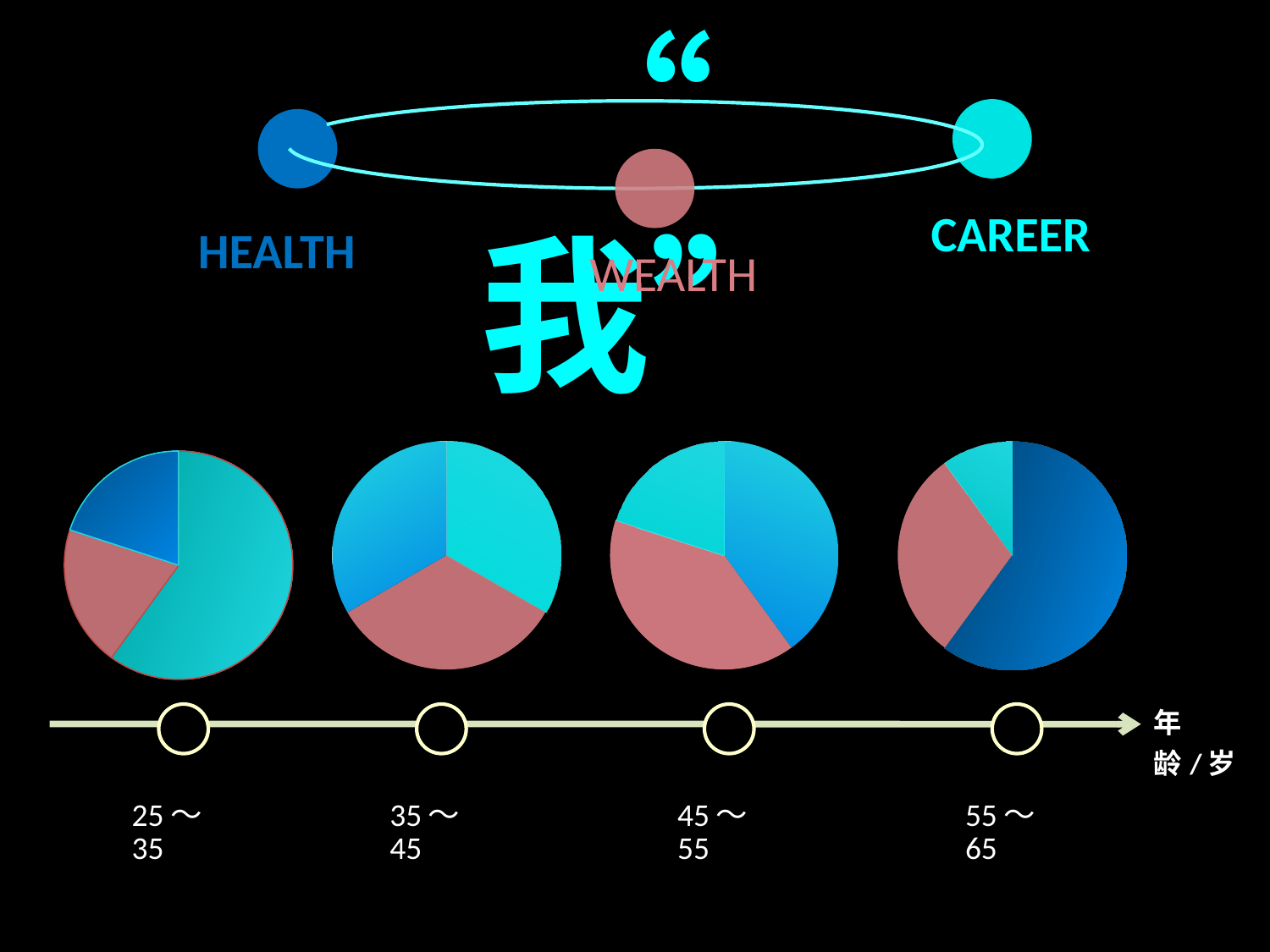

“我”

| CAREER |
| --- |
| HEALTH |
| --- |
| WEALTH |
| --- |

### Chart

| Category | 销售额 |
|---|---|
| 第一季度 | 33.30000000000001 |
| 第二季度 | 33.30000000000001 |
| 第三季度 | 33.30000000000001 |

### Chart

| Category | 销售额 |
|---|---|
| 第一季度 | 40.0 |
| 第二季度 | 40.0 |
| 第三季度 | 20.0 |

### Chart

| Category | 销售额 |
|---|---|
| 第一季度 | 60.0 |
| 第二季度 | 30.0 |
| 第三季度 | 10.0 |

### Chart

| Category | 销售额 |
|---|---|
| 第一季度 | 60.0 |
| 第二季度 | 20.0 |
| 第三季度 | 20.0 |
| 年龄/岁 |
| --- |

| 25～35 |
| --- |
| 35～45 |
| --- |
| 45～55 |
| --- |
| 55～65 |
| --- |